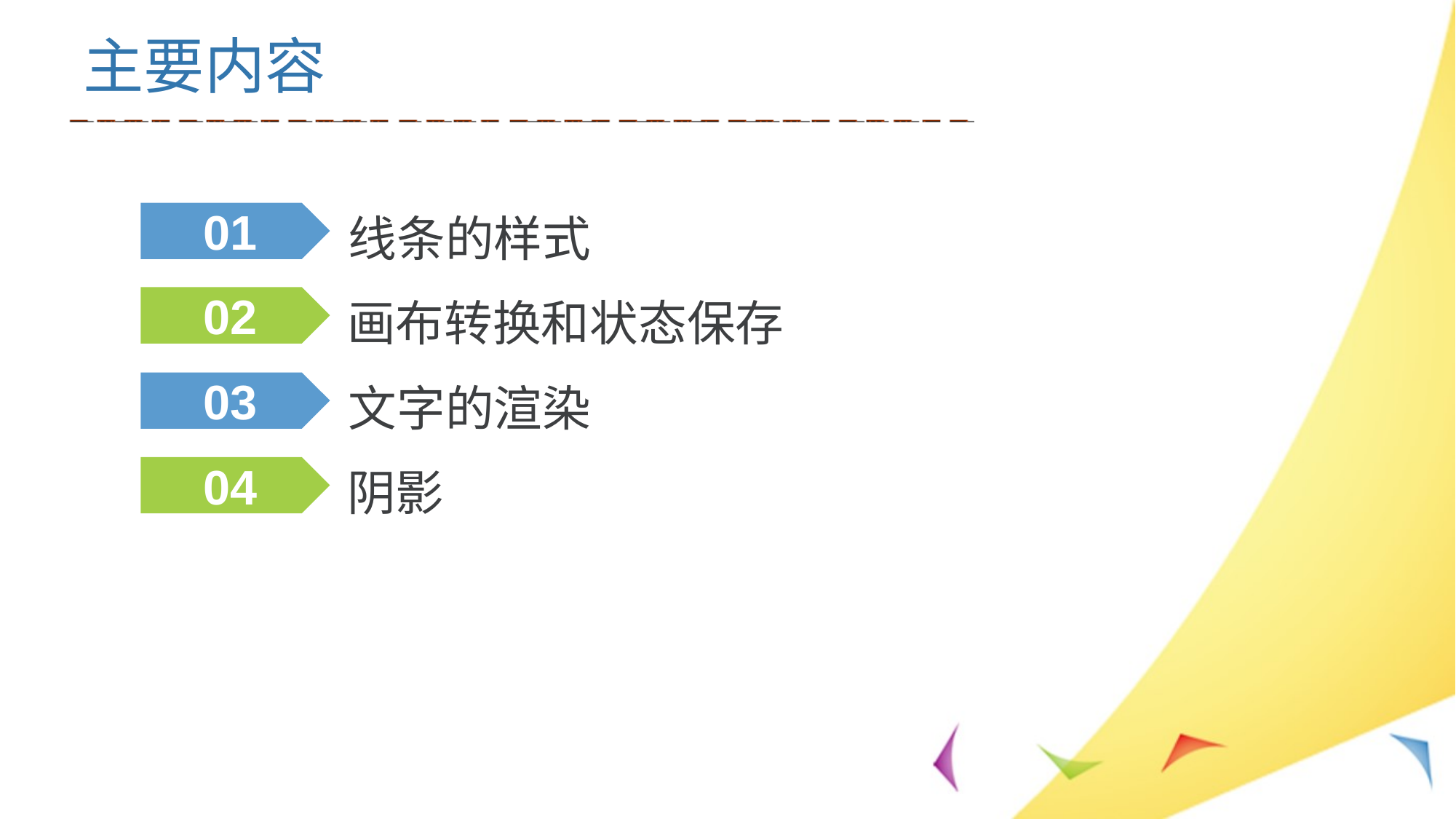

主要内容
线条的样式
01
02
画布转换和状态保存
文字的渲染
03
04
阴影